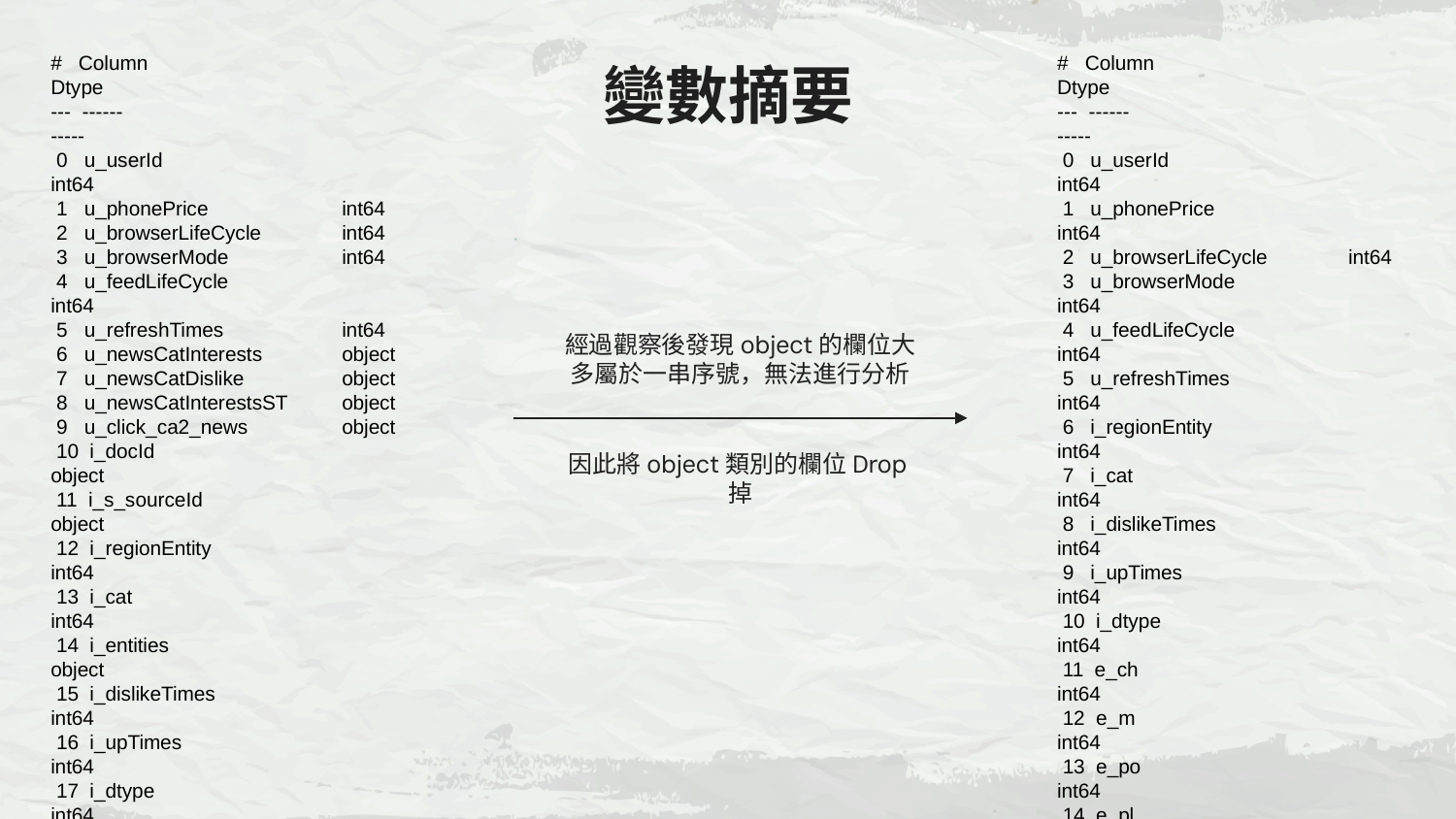

#   Column                		Dtype
---  ------                		-----
 0   u_userId             	 	int64
 1   u_phonePrice           	int64
 2   u_browserLifeCycle  	int64
 3   u_browserMode        	int64
 4   u_feedLifeCycle       	 	int64
 5   u_refreshTimes         	int64
 6   u_newsCatInterests   	object
 7   u_newsCatDislike      	object
 8   u_newsCatInterestsST  	object
 9   u_click_ca2_news      	object
 10  i_docId               		object
 11  i_s_sourceId          		object
 12  i_regionEntity        		int64
 13  i_cat                 		int64
 14  i_entities           		object
 15  i_dislikeTimes        		int64
 16  i_upTimes             		int64
 17  i_dtype               		int64
 18  e_ch                  		int64
 19  e_m                   		int64
 20  e_po                  		int64
 21  e_pl                  		int64
 22  e_rn                  		int64
 23  e_section             		int64
 24  e_et                 		int64
 25  label                 		int64
 26  cillabel              		int64
 27  pro                   		int64
#   Column              		Dtype
---  ------              		-----
 0   u_userId            		int64
 1   u_phonePrice        		int64
 2   u_browserLifeCycle  	int64
 3   u_browserMode       		int64
 4   u_feedLifeCycle     		int64
 5   u_refreshTimes      		int64
 6   i_regionEntity      		int64
 7   i_cat               		int64
 8   i_dislikeTimes      		int64
 9   i_upTimes           		int64
 10  i_dtype             		int64
 11  e_ch                		int64
 12  e_m                 		int64
 13  e_po               		int64
 14  e_pl                		int64
 15  e_rn               		int64
 16  e_section           		int64
 17  label               		int64
 18  cillabel            		int64
 19  pro                 		int64

# 變數摘要
經過觀察後發現object的欄位大多屬於一串序號，無法進行分析
因此將object類別的欄位Drop掉